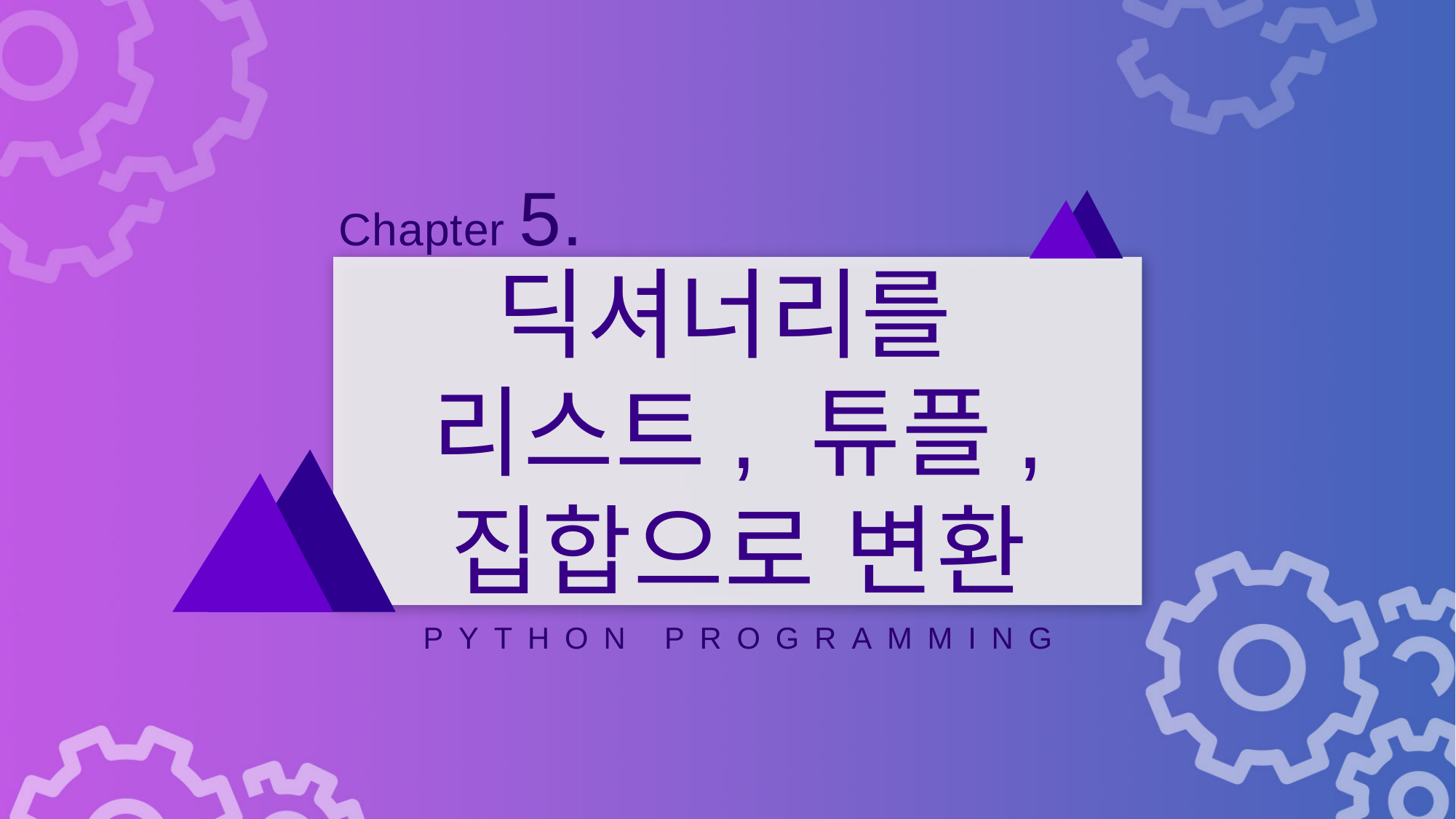

Chapter 5.
딕셔너리를
리스트, 튜플, 집합으로 변환